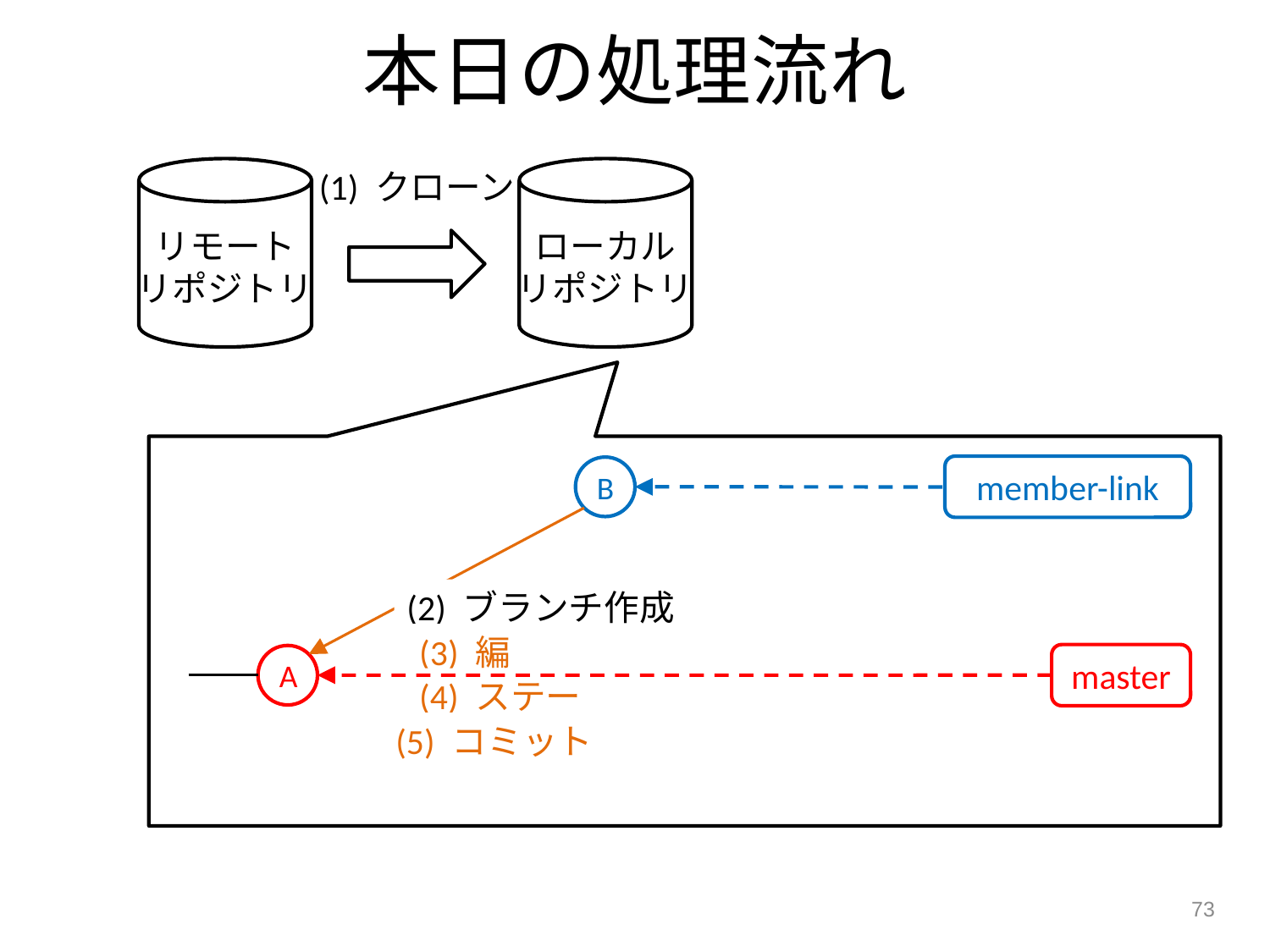

本日の処理流れ

(1) クローン

リモート
リポジトリ
ローカル
リポジトリ

member-link
B
(2) ブランチ作成
(3) 編集
master
A
(4) ステージ
(5) コミット
73